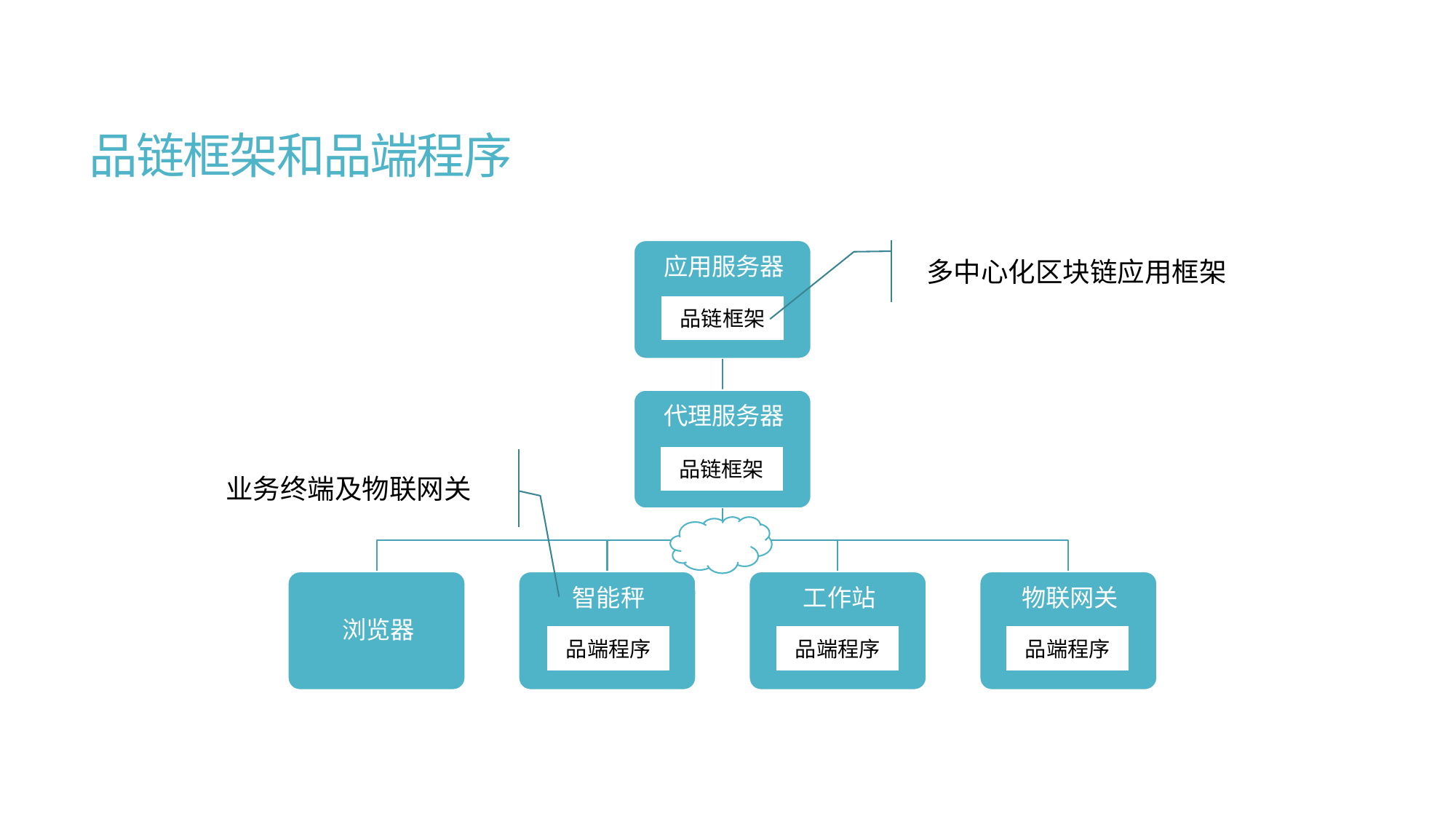

# 品链框架和品端程序
应用服务器
代理服务器
浏览器
智能秤
工作站
物联网关
多中心化区块链应用框架
品链框架
品链框架
业务终端及物联网关

品端程序
品端程序
品端程序